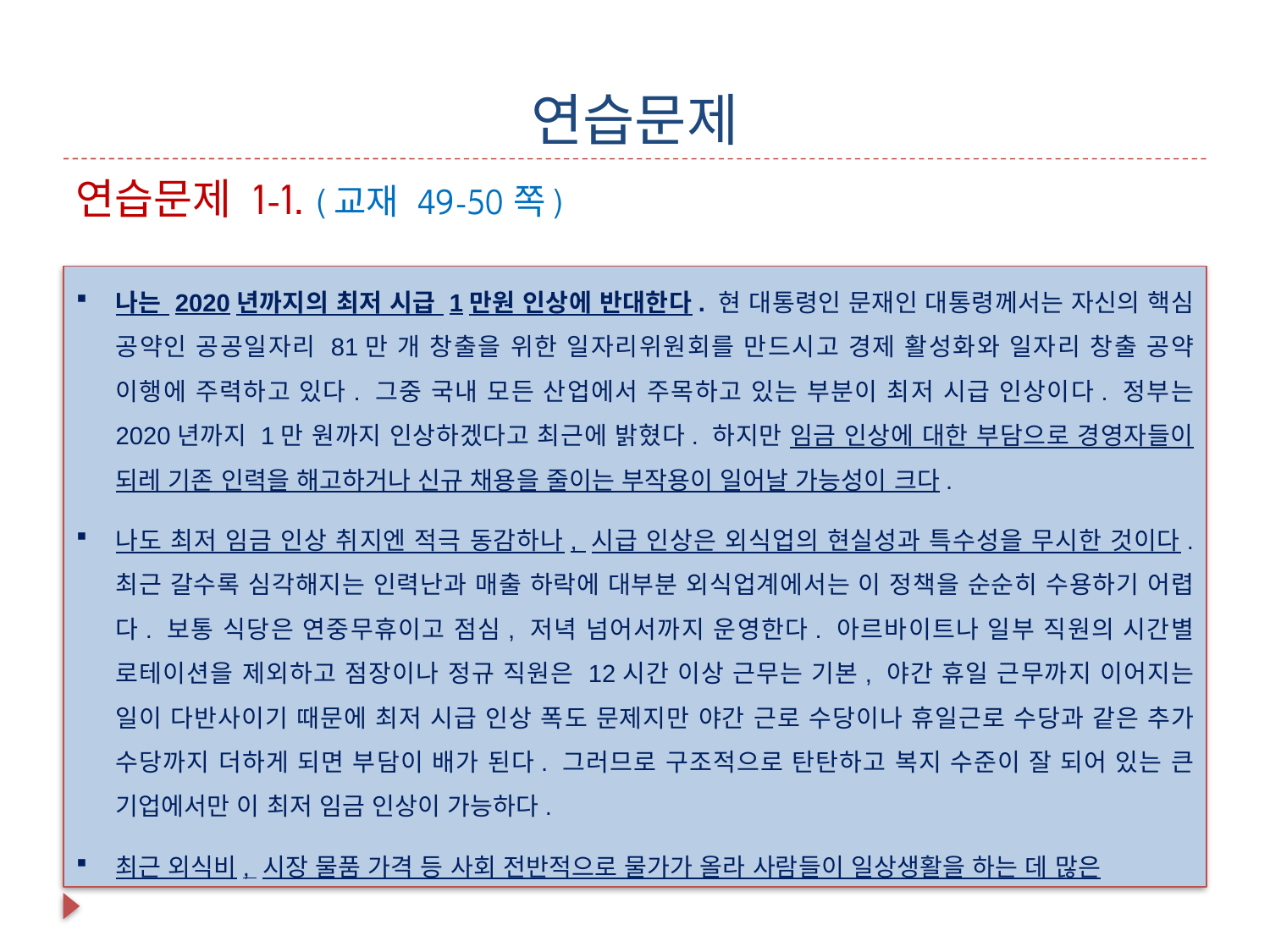

# 연습문제
연습문제 1-1. (교재 49-50쪽)

나는 2020년까지의 최저 시급 1만원 인상에 반대한다. 현 대통령인 문재인 대통령께서는 자신의 핵심 공약인 공공일자리 81만 개 창출을 위한 일자리위원회를 만드시고 경제 활성화와 일자리 창출 공약 이행에 주력하고 있다. 그중 국내 모든 산업에서 주목하고 있는 부분이 최저 시급 인상이다. 정부는 2020년까지 1만 원까지 인상하겠다고 최근에 밝혔다. 하지만 임금 인상에 대한 부담으로 경영자들이 되레 기존 인력을 해고하거나 신규 채용을 줄이는 부작용이 일어날 가능성이 크다.

나도 최저 임금 인상 취지엔 적극 동감하나, 시급 인상은 외식업의 현실성과 특수성을 무시한 것이다. 최근 갈수록 심각해지는 인력난과 매출 하락에 대부분 외식업계에서는 이 정책을 순순히 수용하기 어렵다. 보통 식당은 연중무휴이고 점심, 저녁 넘어서까지 운영한다. 아르바이트나 일부 직원의 시간별 로테이션을 제외하고 점장이나 정규 직원은 12시간 이상 근무는 기본, 야간 휴일 근무까지 이어지는 일이 다반사이기 때문에 최저 시급 인상 폭도 문제지만 야간 근로 수당이나 휴일근로 수당과 같은 추가 수당까지 더하게 되면 부담이 배가 된다. 그러므로 구조적으로 탄탄하고 복지 수준이 잘 되어 있는 큰 기업에서만 이 최저 임금 인상이 가능하다.

최근 외식비, 시장 물품 가격 등 사회 전반적으로 물가가 올라 사람들이 일상생활을 하는 데 많은